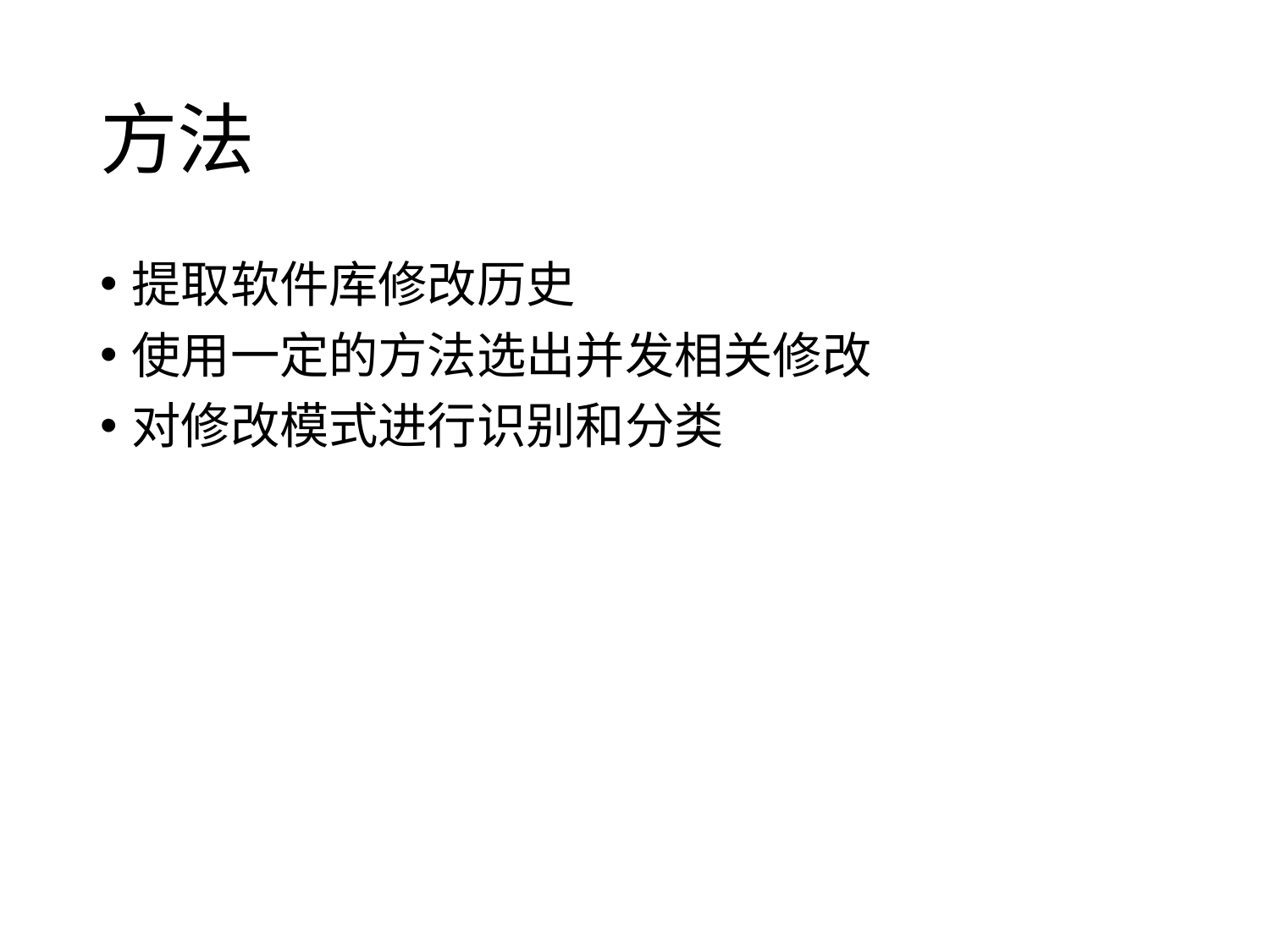

# 方法
提取软件库修改历史
使用一定的方法选出并发相关修改
对修改模式进行识别和分类